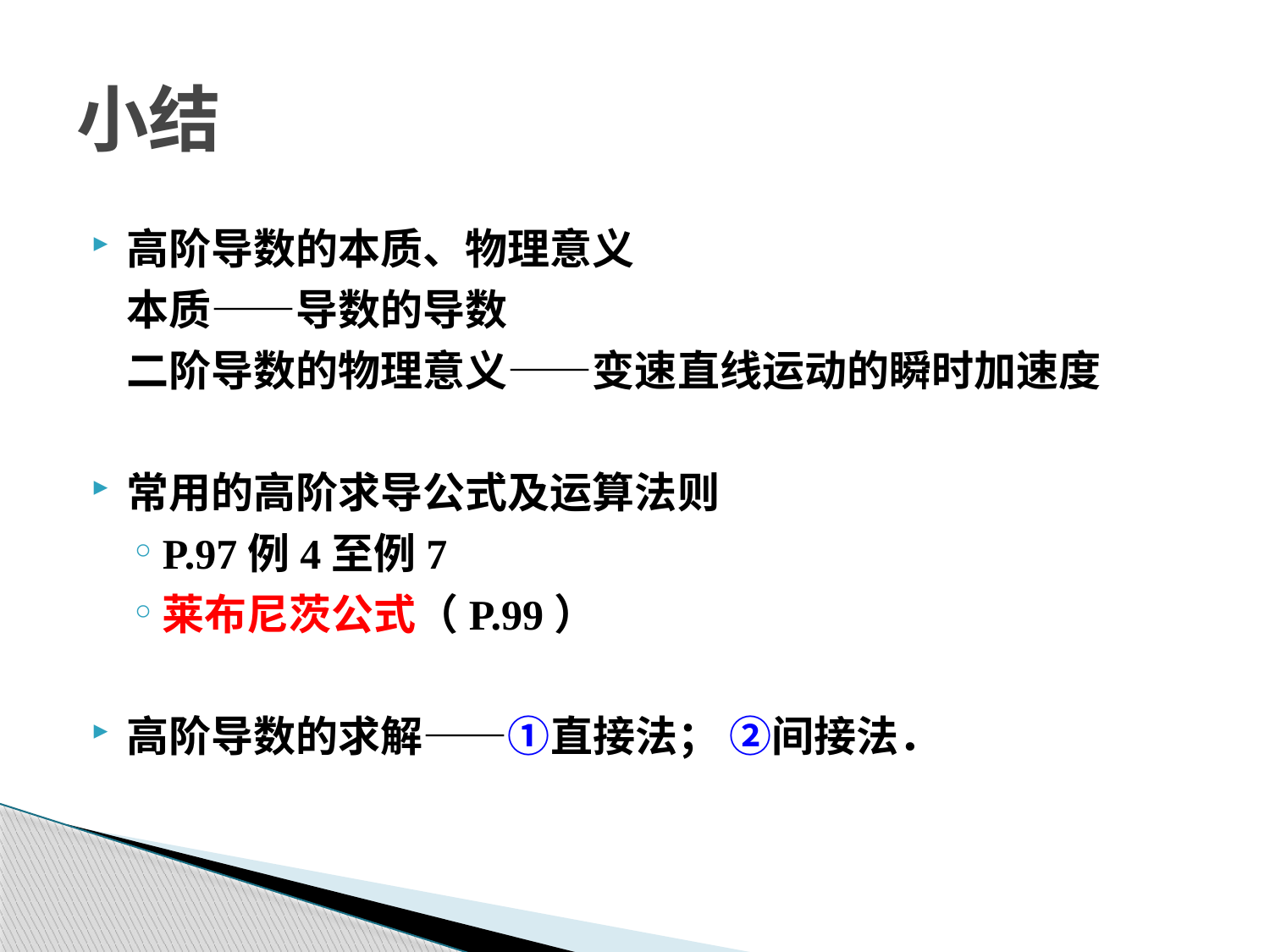

# 小结
高阶导数的本质、物理意义
	本质——导数的导数
	二阶导数的物理意义——变速直线运动的瞬时加速度

常用的高阶求导公式及运算法则
P.97例4至例7
莱布尼茨公式（P.99）

高阶导数的求解——①直接法； ②间接法．